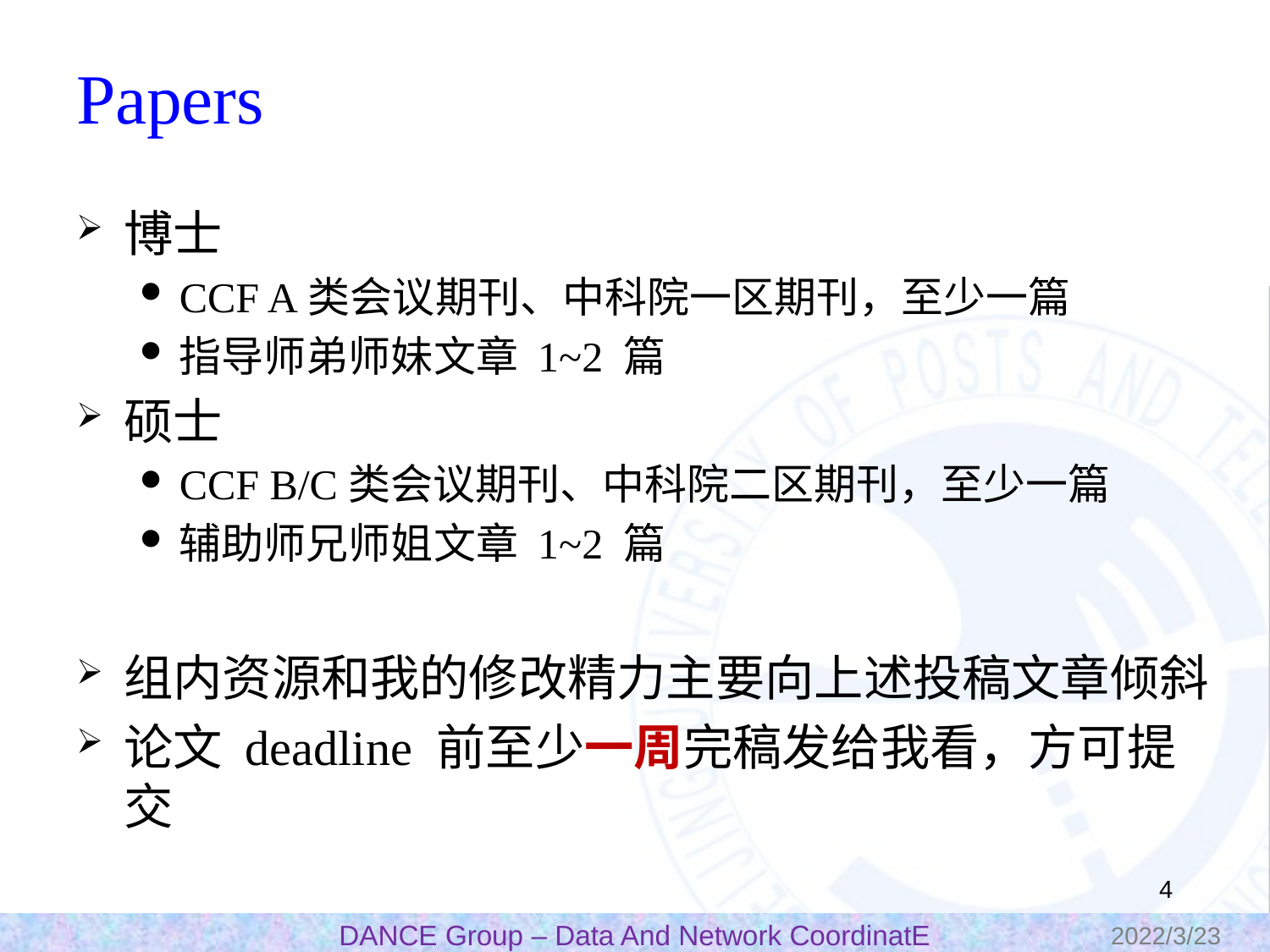

# Papers
博士
CCF A类会议期刊、中科院一区期刊，至少一篇
指导师弟师妹文章 1~2 篇
硕士
CCF B/C类会议期刊、中科院二区期刊，至少一篇
辅助师兄师姐文章 1~2 篇

组内资源和我的修改精力主要向上述投稿文章倾斜
论文 deadline 前至少一周完稿发给我看，方可提交
4
2022/3/23